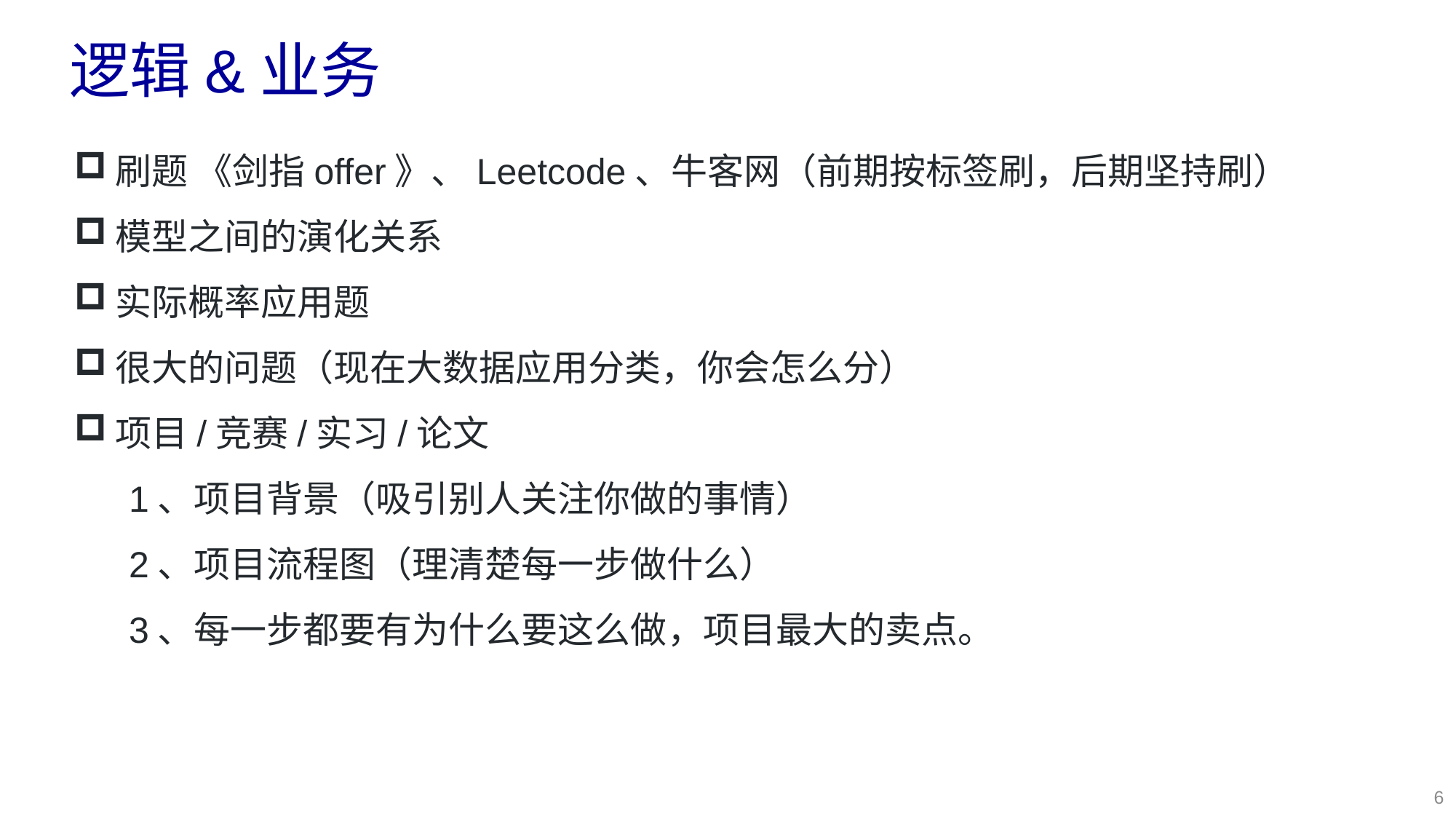

逻辑&业务
刷题 《剑指offer》、Leetcode、牛客网（前期按标签刷，后期坚持刷）
模型之间的演化关系
实际概率应用题
很大的问题（现在大数据应用分类，你会怎么分）
项目/竞赛/实习/论文
1、项目背景（吸引别人关注你做的事情）
2、项目流程图（理清楚每一步做什么）
3、每一步都要有为什么要这么做，项目最大的卖点。

6